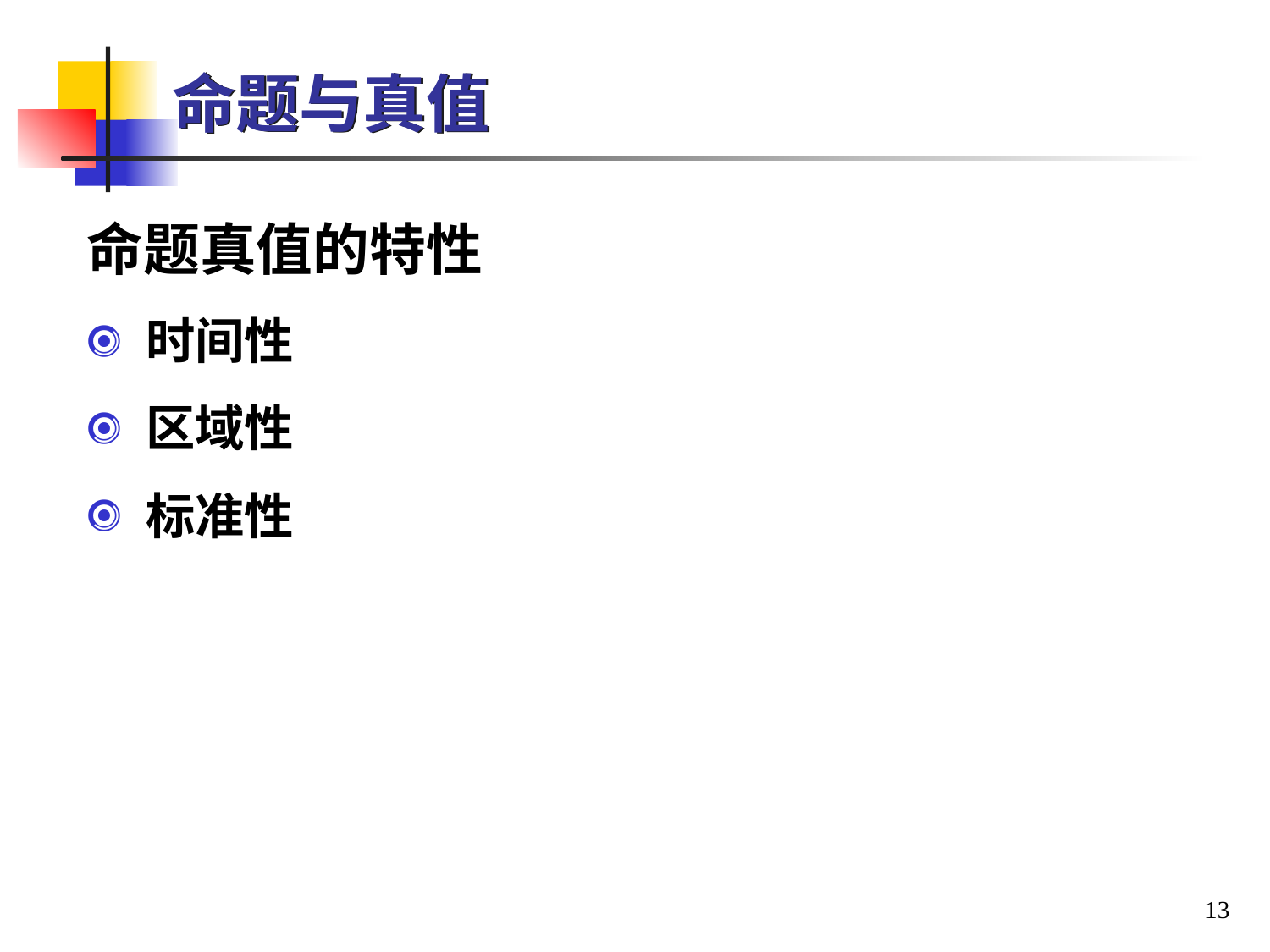

# 命题与真值
命题真值的特性
 时间性
 区域性
 标准性

13